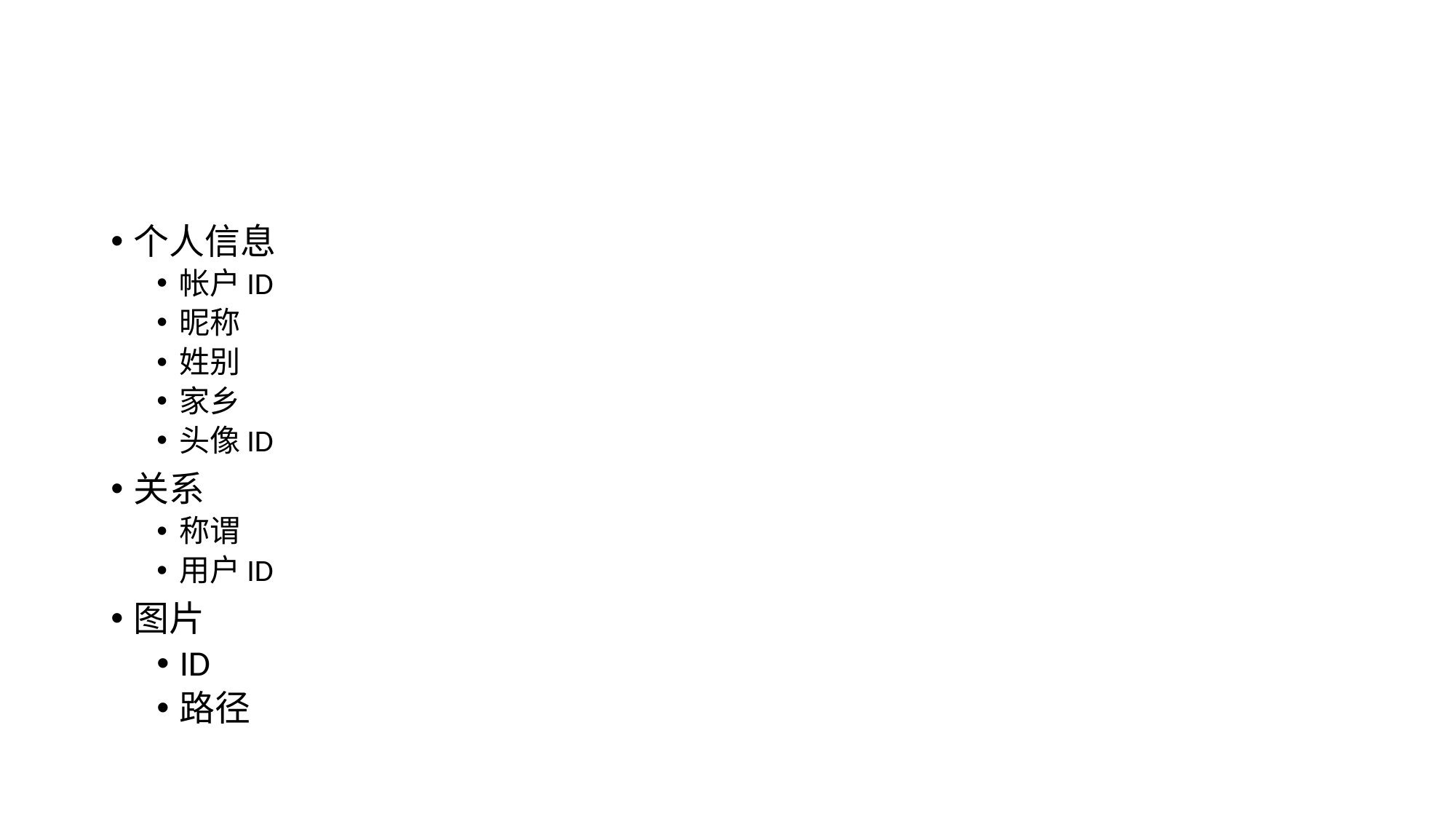

#
个人信息
帐户ID
昵称
姓别
家乡
头像ID
关系
称谓
用户ID
图片
ID
路径